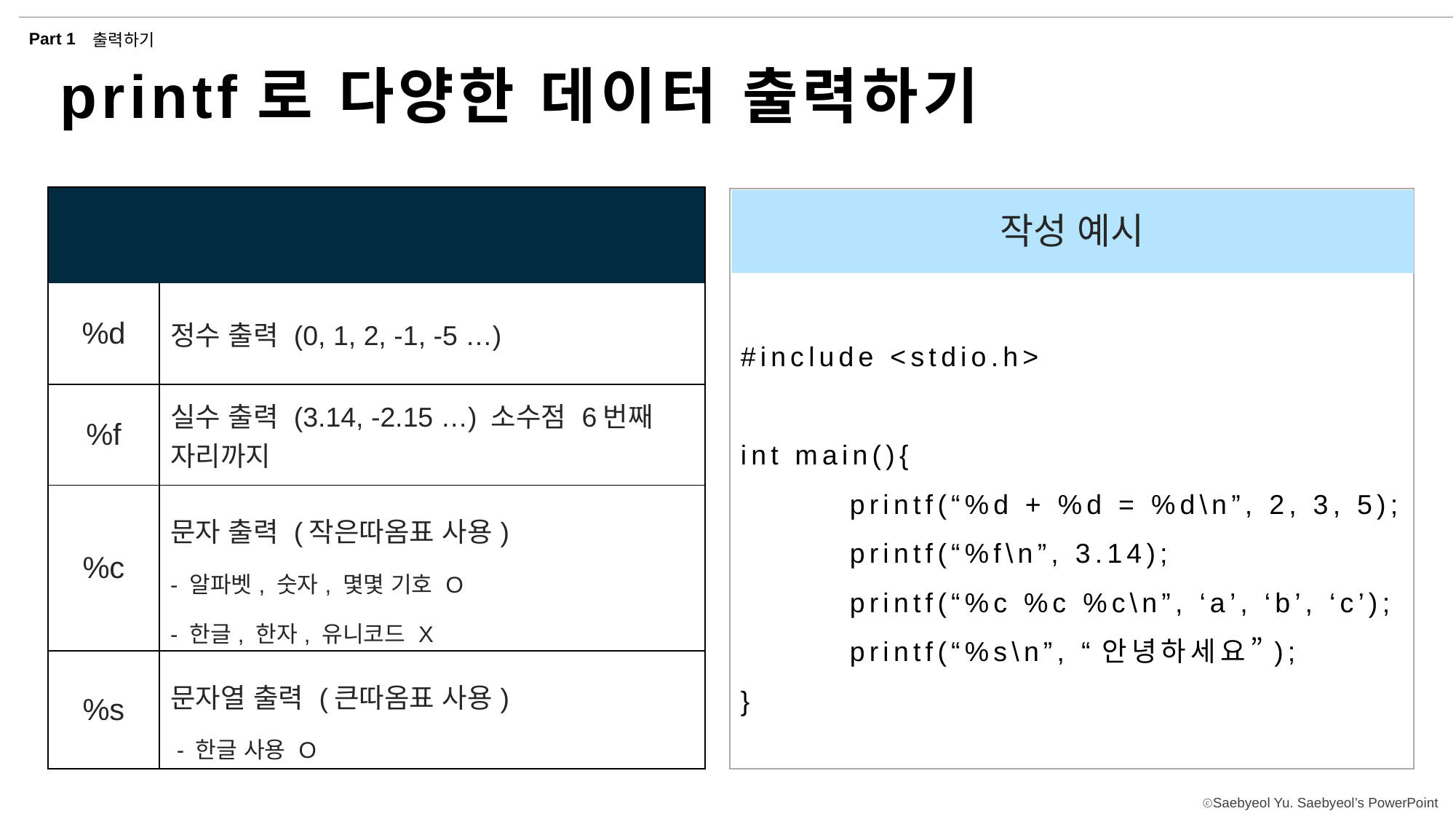

Part 1
출력하기
printf로 다양한 데이터 출력하기
|  |  |
| --- | --- |
| %d | 정수 출력 (0, 1, 2, -1, -5 …) |
| %f | 실수 출력 (3.14, -2.15 …) 소수점 6번째 자리까지 |
| %c | 문자 출력 (작은따옴표 사용) - 알파벳, 숫자, 몇몇 기호 O - 한글, 한자, 유니코드 X |
| %s | 문자열 출력 (큰따옴표 사용) - 한글 사용 O |

#include <stdio.h>

int main(){
	printf(“%d + %d = %d\n”, 2, 3, 5);
	printf(“%f\n”, 3.14);
	printf(“%c %c %c\n”, ‘a’, ‘b’, ‘c’);
	printf(“%s\n”, “안녕하세요”);
}

작성 예시